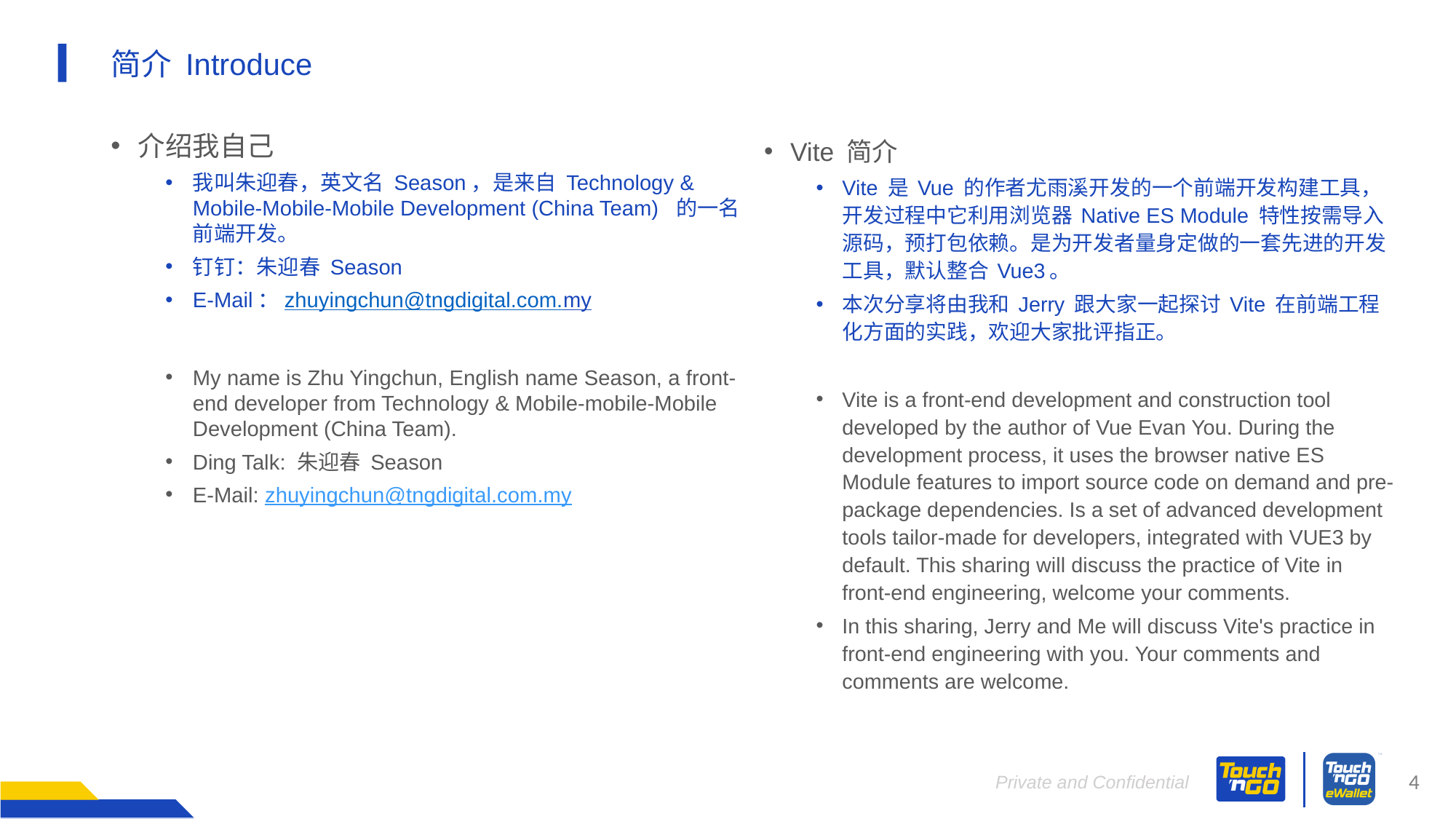

# 简介 Introduce
介绍我自己
我叫朱迎春，英文名 Season，是来自 Technology & Mobile-Mobile-Mobile Development (China Team)  的一名前端开发。
钉钉：朱迎春 Season
E-Mail：zhuyingchun@tngdigital.com.my

My name is Zhu Yingchun, English name Season, a front-end developer from Technology & Mobile-mobile-Mobile Development (China Team).
Ding Talk: 朱迎春 Season
E-Mail: zhuyingchun@tngdigital.com.my

Vite 简介
Vite 是 Vue 的作者尤雨溪开发的一个前端开发构建工具，开发过程中它利用浏览器 Native ES Module 特性按需导入源码，预打包依赖。是为开发者量身定做的一套先进的开发工具，默认整合 Vue3。
本次分享将由我和 Jerry 跟大家一起探讨 Vite 在前端工程化方面的实践，欢迎大家批评指正。

Vite is a front-end development and construction tool developed by the author of Vue Evan You. During the development process, it uses the browser native ES Module features to import source code on demand and pre-package dependencies. Is a set of advanced development tools tailor-made for developers, integrated with VUE3 by default. This sharing will discuss the practice of Vite in front-end engineering, welcome your comments.
In this sharing, Jerry and Me will discuss Vite's practice in front-end engineering with you. Your comments and comments are welcome.